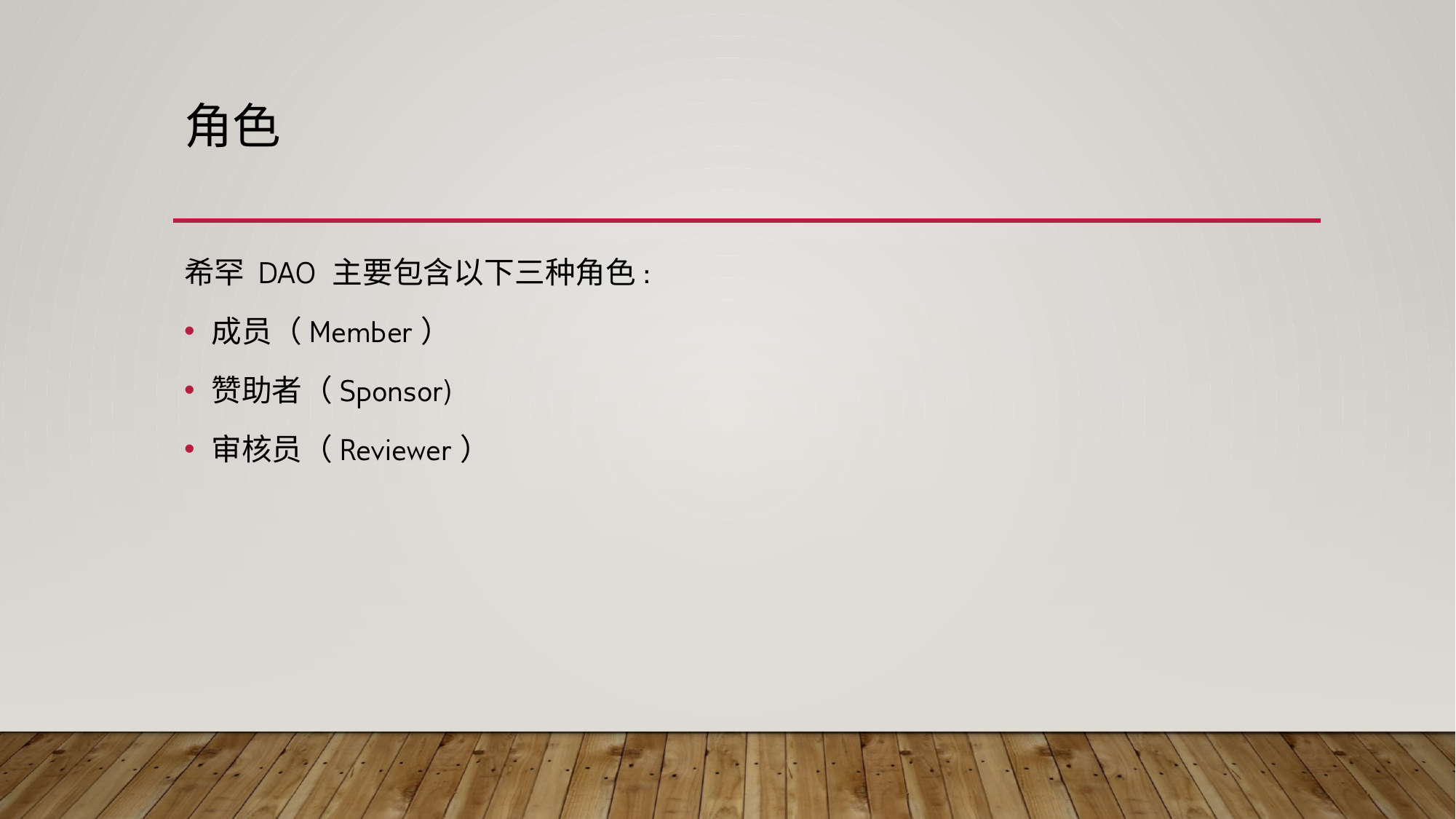

# 角色
希罕 DAO 主要包含以下三种角色:
成员（Member）
赞助者（Sponsor)
审核员（Reviewer）